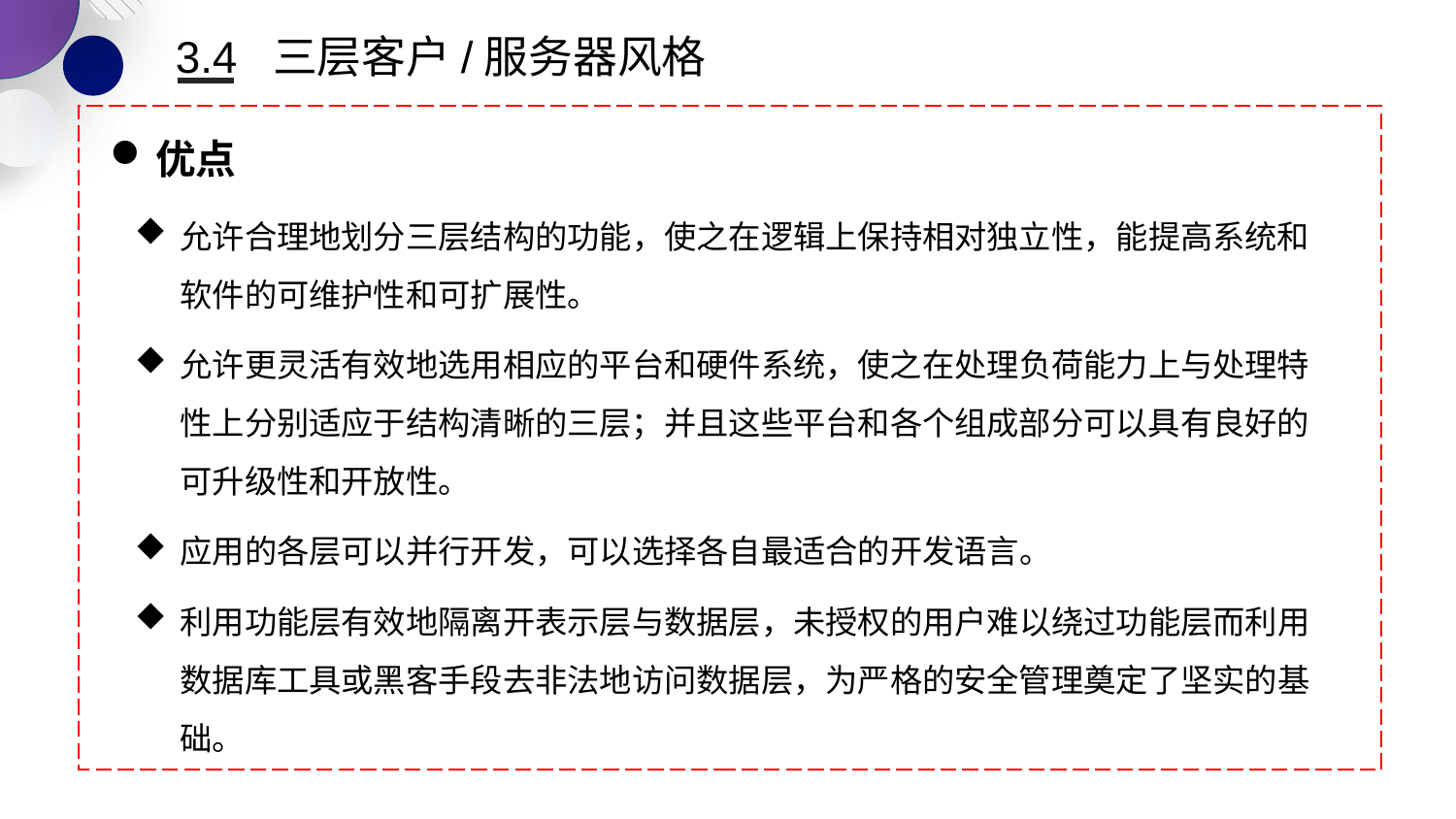

3.4  三层客户/服务器风格

优点
允许合理地划分三层结构的功能，使之在逻辑上保持相对独立性，能提高系统和软件的可维护性和可扩展性。
允许更灵活有效地选用相应的平台和硬件系统，使之在处理负荷能力上与处理特性上分别适应于结构清晰的三层；并且这些平台和各个组成部分可以具有良好的可升级性和开放性。
应用的各层可以并行开发，可以选择各自最适合的开发语言。
利用功能层有效地隔离开表示层与数据层，未授权的用户难以绕过功能层而利用数据库工具或黑客手段去非法地访问数据层，为严格的安全管理奠定了坚实的基础。